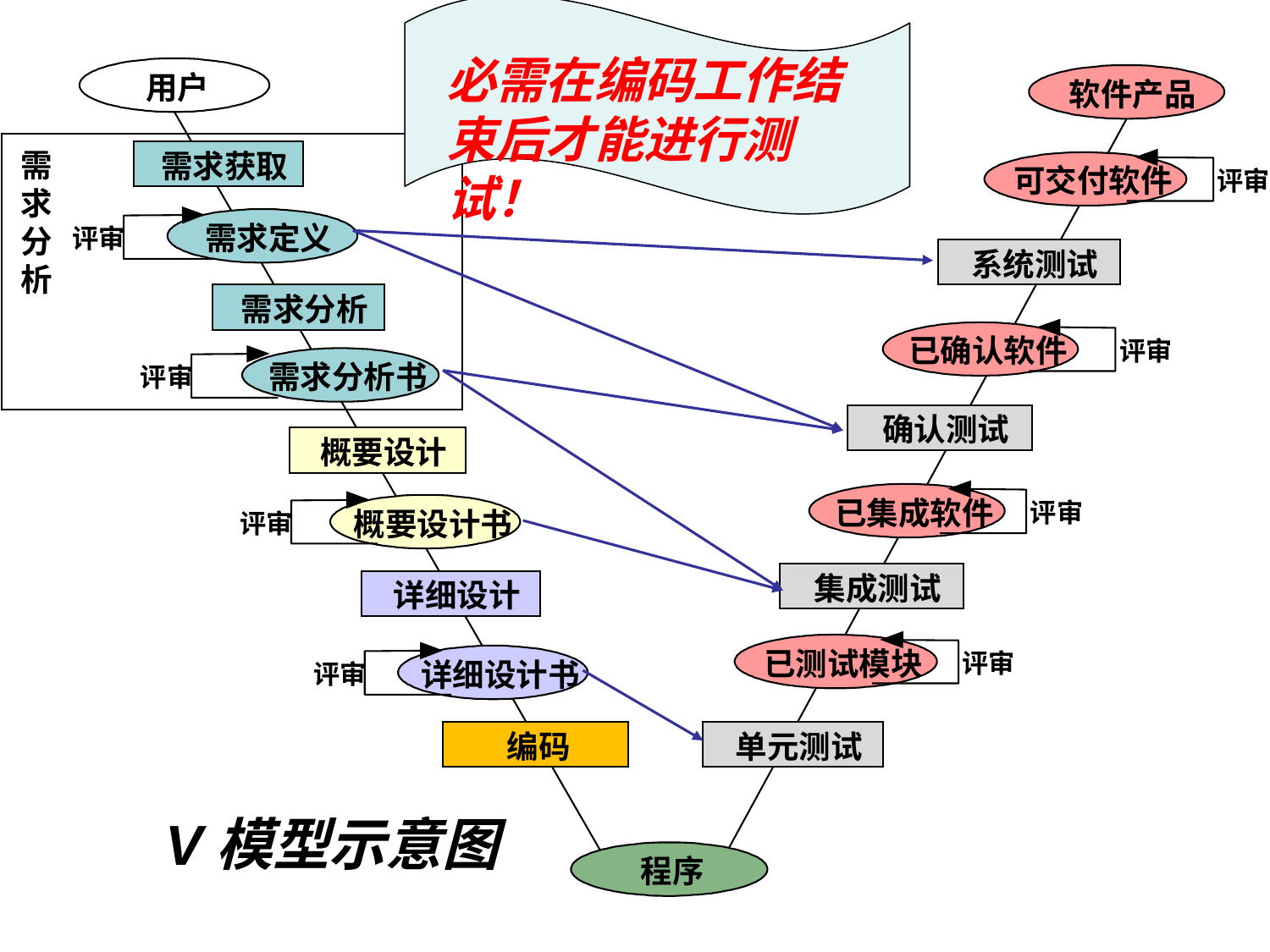

必需在编码工作结束后才能进行测试！

用户
软件产品

需
需求获取

可交付软件
评审
求

需求定义
分
评审

系统测试
析

需求分析

已确认软件
评审

需求分析书
评审

确认测试

概要设计

已集成软件

评审

概要设计书
评审

集成测试

详细设计

已测试模块

评审

详细设计书
评审

编码
单元测试
V模型示意图

程序